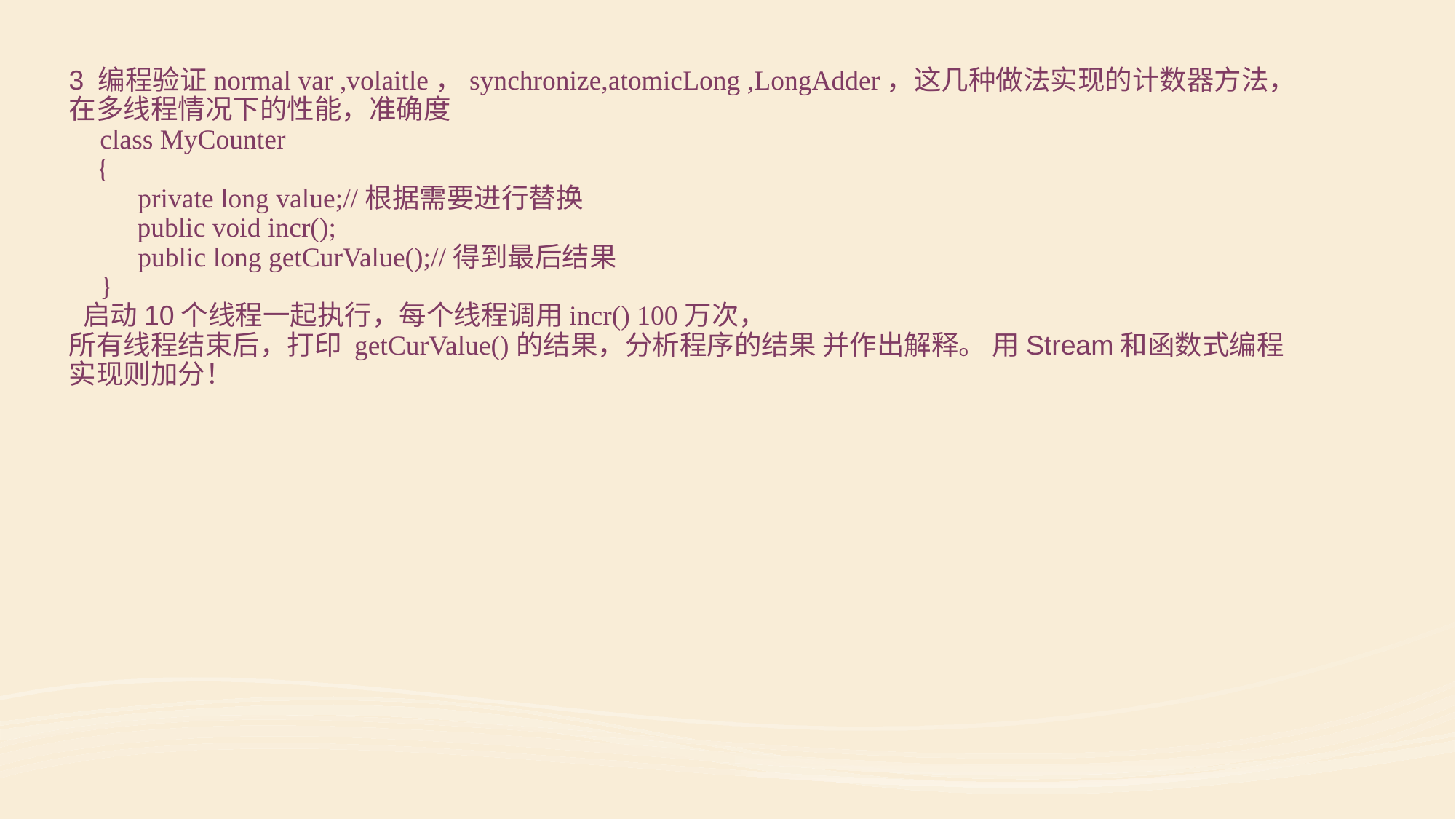

# 3 编程验证normal var ,volaitle，synchronize,atomicLong ,LongAdder，这几种做法实现的计数器方法，在多线程情况下的性能，准确度 class MyCounter { private long value;//根据需要进行替换 public void incr(); public long getCurValue();//得到最后结果 } 启动10个线程一起执行，每个线程调用incr() 100万次， 所有线程结束后，打印 getCurValue()的结果，分析程序的结果 并作出解释。 用Stream和函数式编程实现则加分！